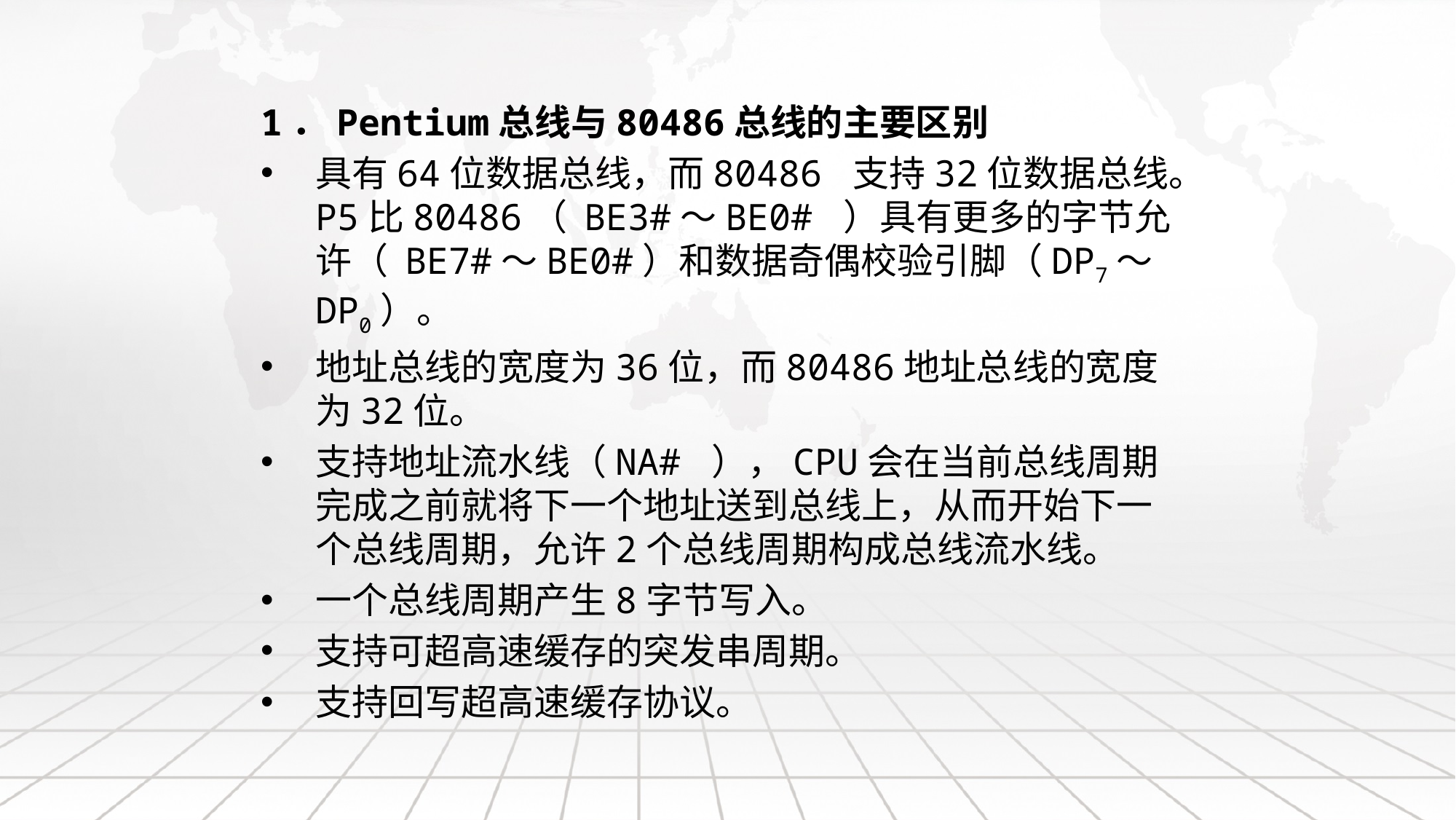

1．Pentium总线与80486总线的主要区别
具有64位数据总线，而80486 支持32位数据总线。P5比80486（ BE3#～BE0# ）具有更多的字节允许（ BE7#～BE0#）和数据奇偶校验引脚（DP7～DP0）。
地址总线的宽度为36位，而80486地址总线的宽度为32位。
支持地址流水线（NA# ），CPU会在当前总线周期完成之前就将下一个地址送到总线上，从而开始下一个总线周期，允许2个总线周期构成总线流水线。
一个总线周期产生8字节写入。
支持可超高速缓存的突发串周期。
支持回写超高速缓存协议。